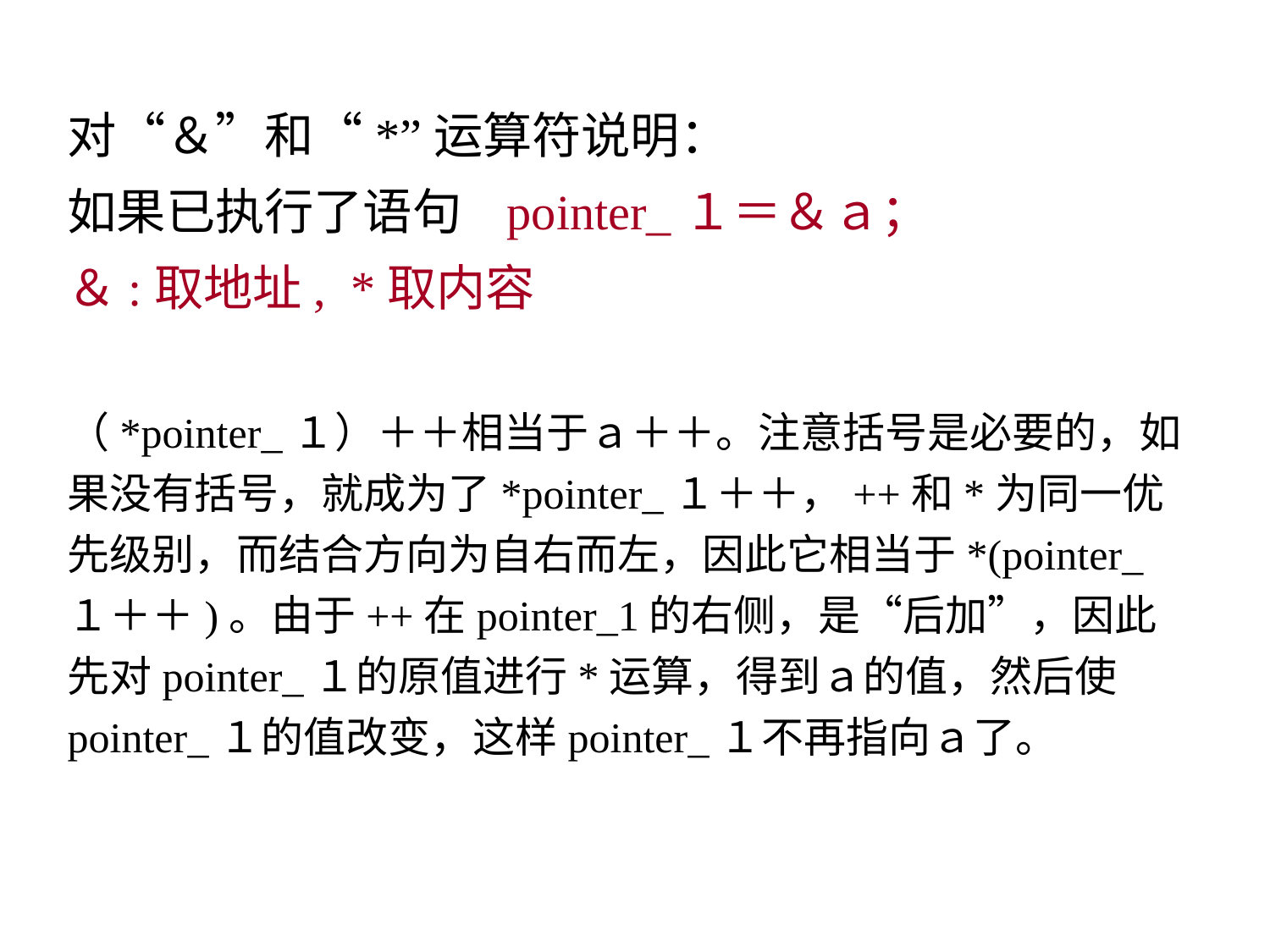

对“＆”和“*”运算符说明：
如果已执行了语句   pointer_１＝＆ａ；
＆:取地址,  *取内容

（*pointer_１）＋＋相当于ａ＋＋。注意括号是必要的，如果没有括号，就成为了*pointer_１＋＋，++和*为同一优先级别，而结合方向为自右而左，因此它相当于*(pointer_１＋＋)。由于++在pointer_1的右侧，是“后加”，因此先对pointer_１的原值进行*运算，得到ａ的值，然后使pointer_１的值改变，这样pointer_１不再指向ａ了。